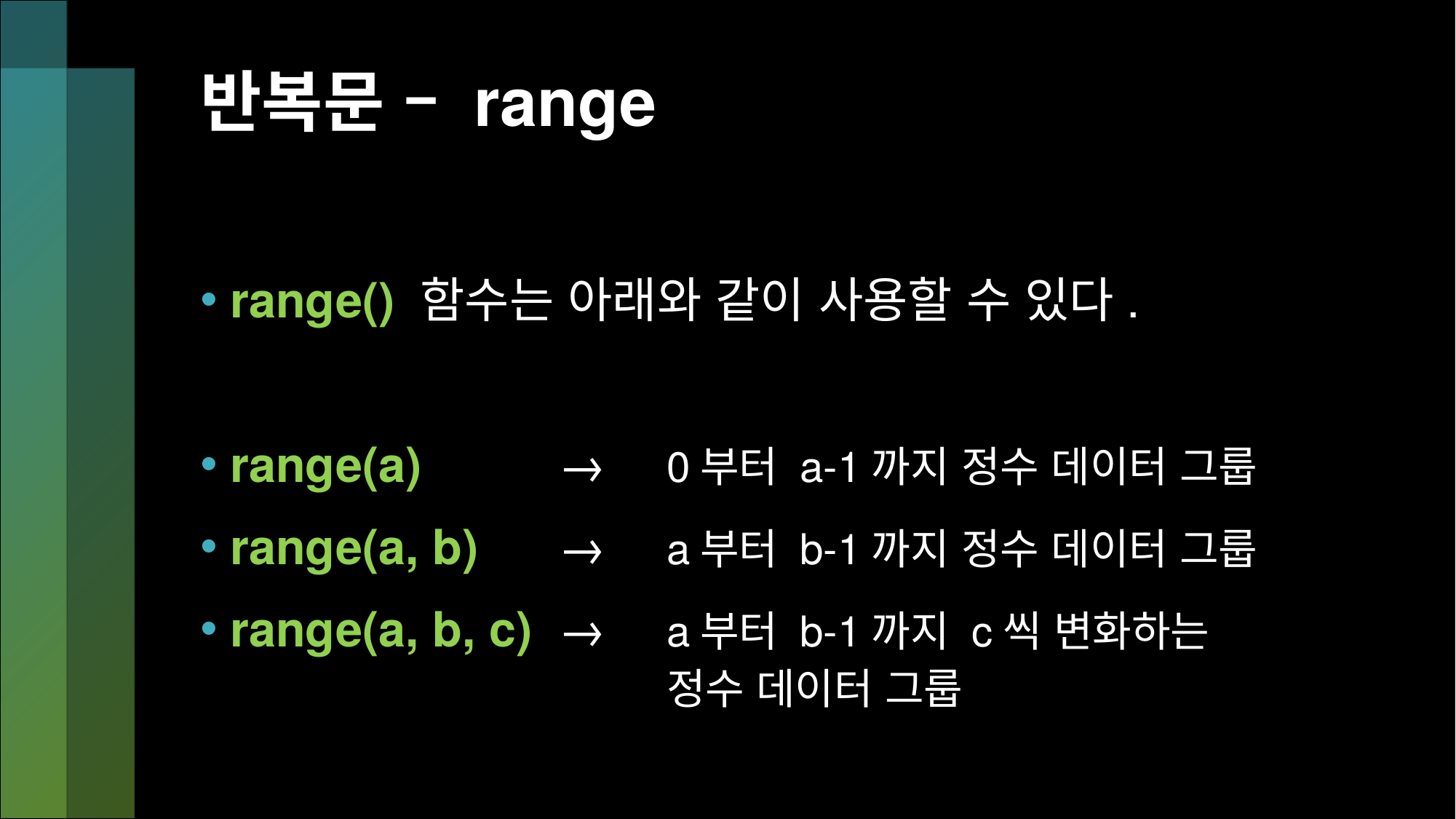

# 반복문 – range
range() 함수는 아래와 같이 사용할 수 있다.

range(a)		→	0부터 a-1까지 정수 데이터 그룹
range(a, b)	→	a부터 b-1까지 정수 데이터 그룹
range(a, b, c)	→	a부터 b-1까지 c씩 변화하는
				정수 데이터 그룹